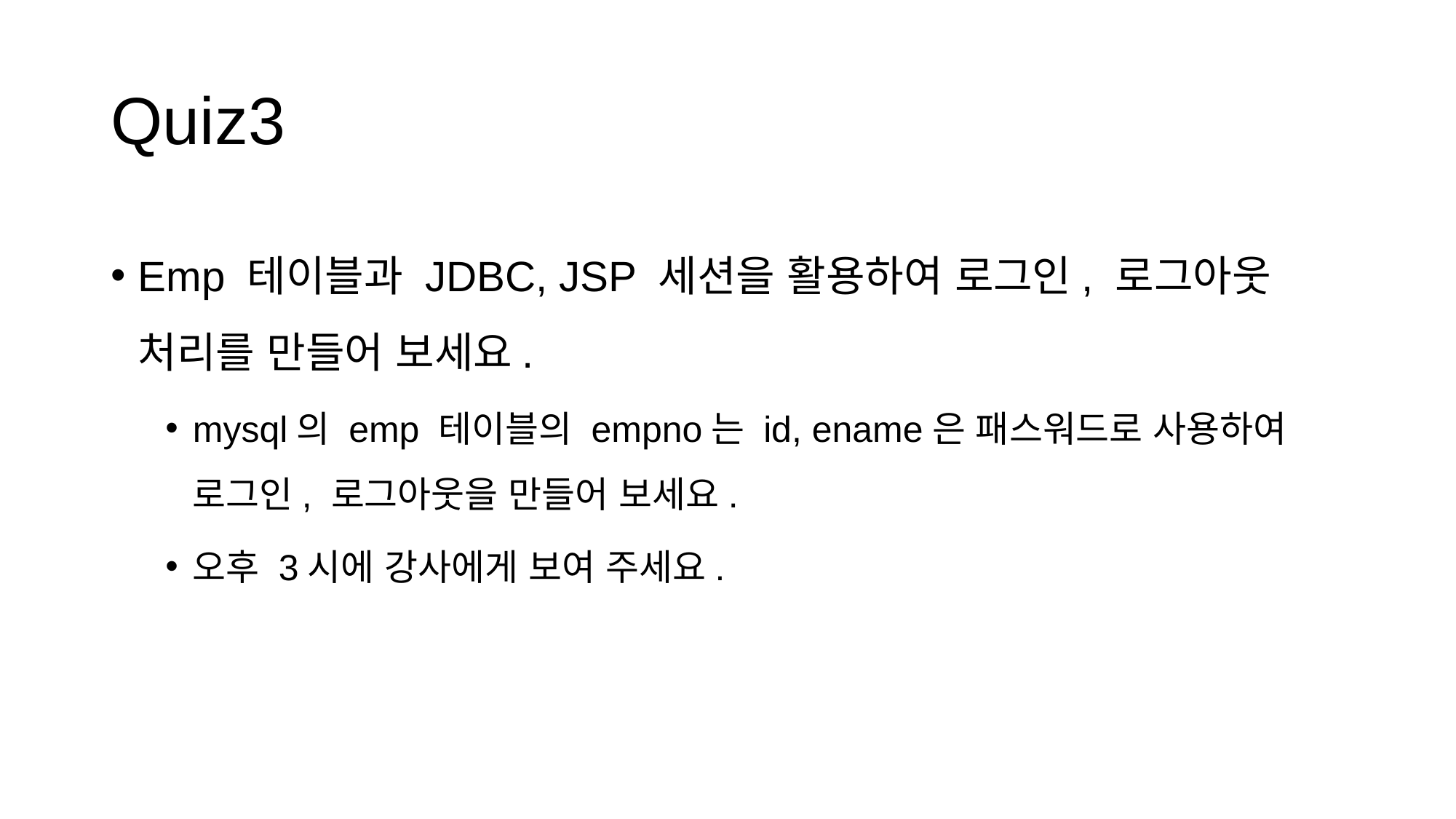

# Quiz3
Emp 테이블과 JDBC, JSP 세션을 활용하여 로그인, 로그아웃 처리를 만들어 보세요.
mysql의 emp 테이블의 empno는 id, ename은 패스워드로 사용하여 로그인, 로그아웃을 만들어 보세요.
오후 3시에 강사에게 보여 주세요.